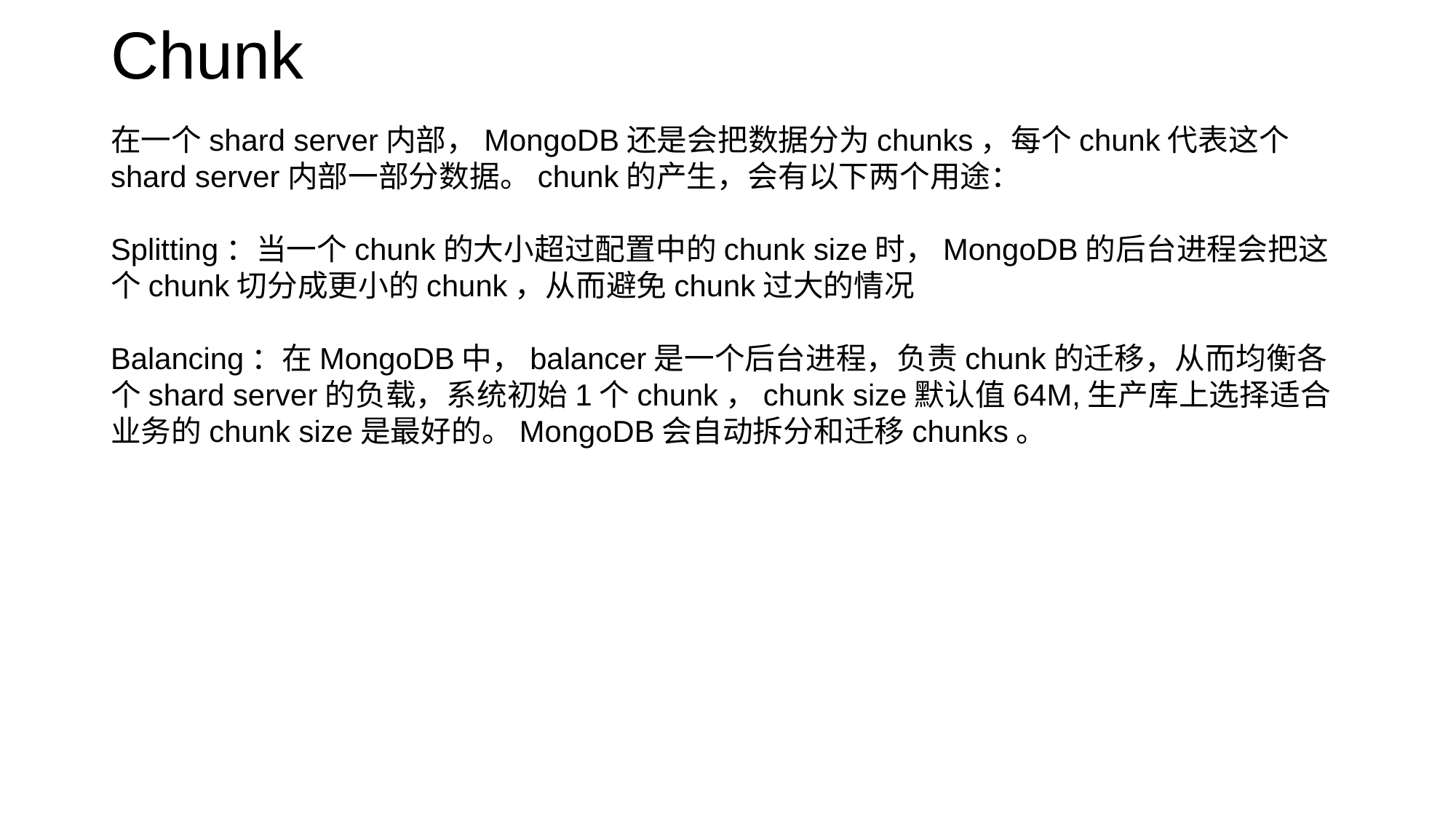

# Chunk
在一个shard server内部，MongoDB还是会把数据分为chunks，每个chunk代表这个shard server内部一部分数据。chunk的产生，会有以下两个用途：

Splitting：当一个chunk的大小超过配置中的chunk size时，MongoDB的后台进程会把这个chunk切分成更小的chunk，从而避免chunk过大的情况

Balancing：在MongoDB中，balancer是一个后台进程，负责chunk的迁移，从而均衡各个shard server的负载，系统初始1个chunk，chunk size默认值64M,生产库上选择适合业务的chunk size是最好的。MongoDB会自动拆分和迁移chunks。